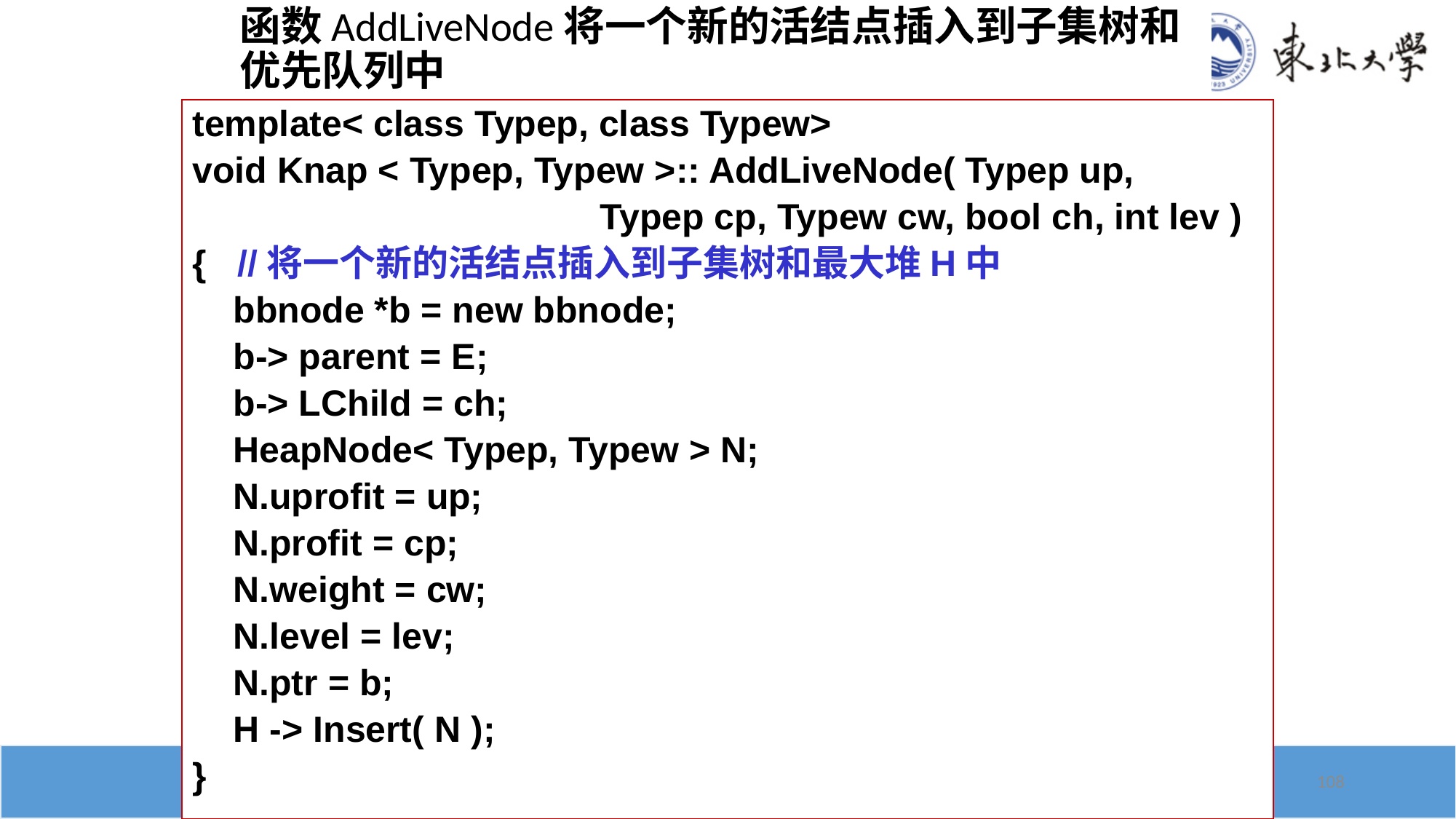

# 函数AddLiveNode将一个新的活结点插入到子集树和优先队列中
template< class Typep, class Typew>
void Knap < Typep, Typew >:: AddLiveNode( Typep up,
                                        Typep cp, Typew cw, bool ch, int lev )
{   //将一个新的活结点插入到子集树和最大堆H中
    bbnode *b = new bbnode;
    b-> parent = E;
    b-> LChild = ch;
    HeapNode< Typep, Typew > N;
    N.uprofit = up;
    N.profit = cp;
    N.weight = cw;
    N.level = lev;
    N.ptr = b;
    H -> Insert( N );
}

108